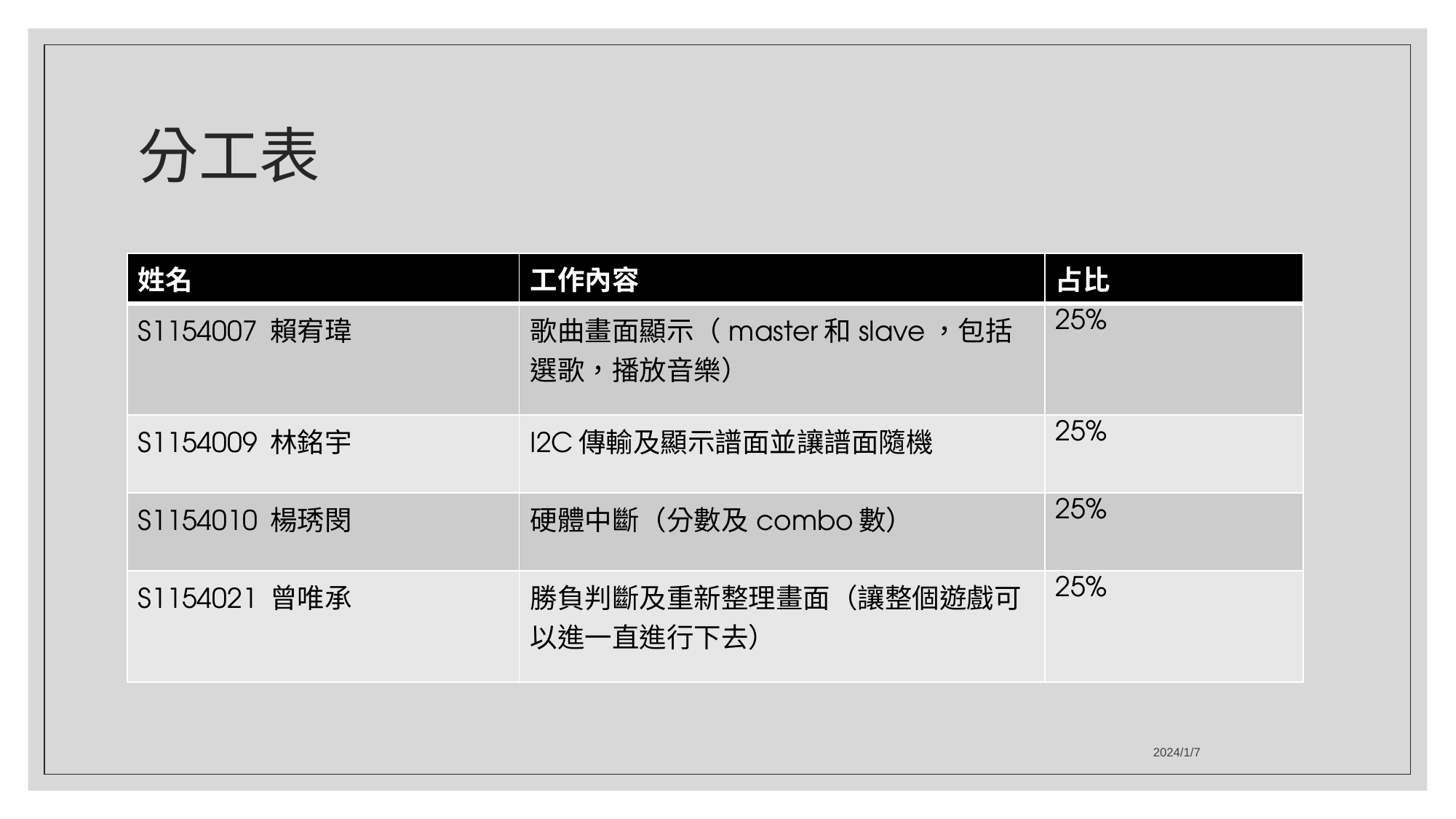

# 分工表
| 姓名 | 工作內容 | 占比 |
| --- | --- | --- |
| S1154007 賴宥瑋 | 歌曲畫面顯示（master和slave，包括選歌，播放音樂） | 25% |
| S1154009 林銘宇 | I2C傳輸及顯示譜面並讓譜面隨機 | 25% |
| S1154010 楊琇閔 | 硬體中斷（分數及combo數） | 25% |
| S1154021 曾唯承 | 勝負判斷及重新整理畫面（讓整個遊戲可以進一直進行下去） | 25% |
2024/1/7